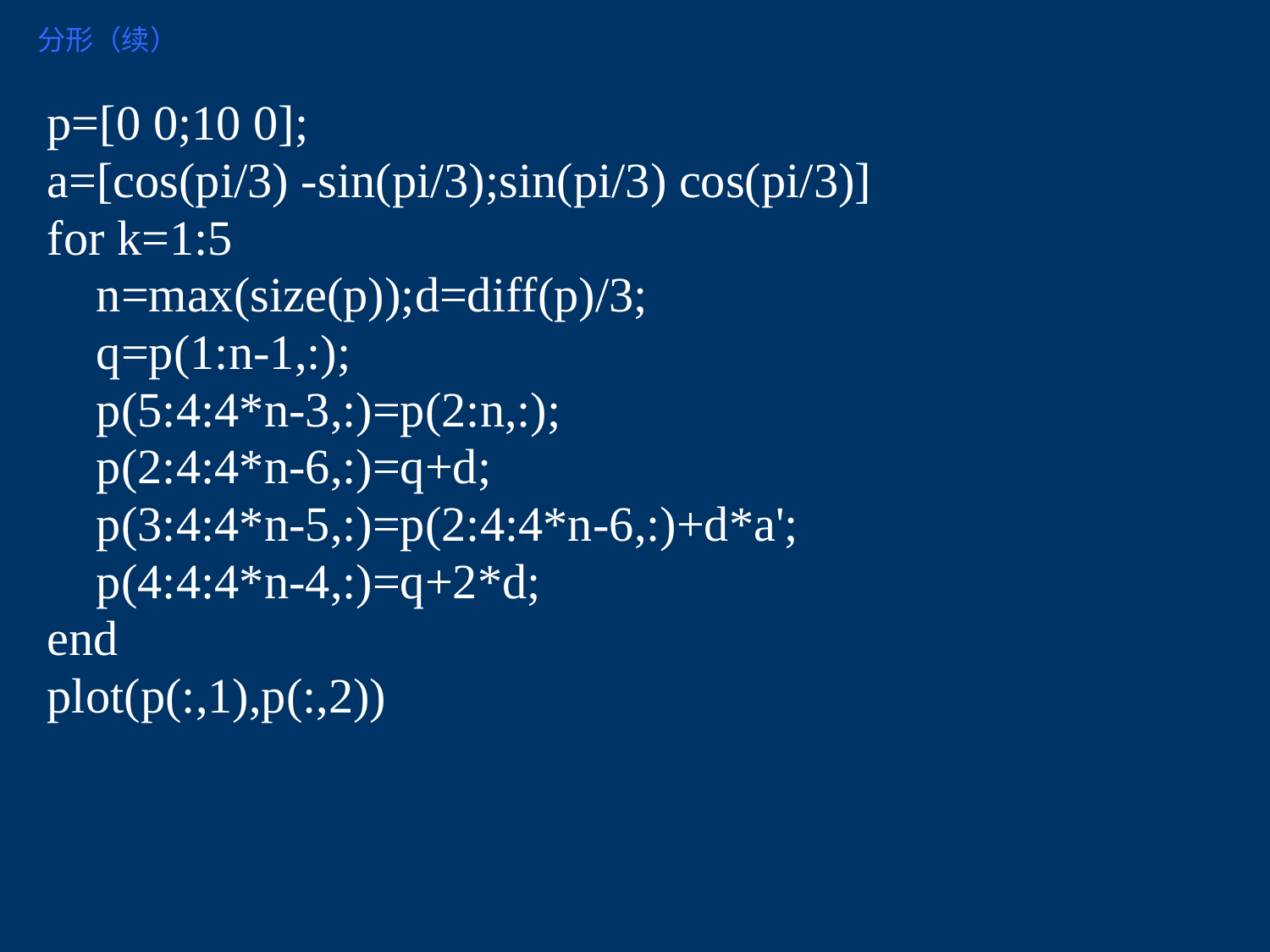

分形（续）
p=[0 0;10 0];
a=[cos(pi/3) -sin(pi/3);sin(pi/3) cos(pi/3)]
for k=1:5
    n=max(size(p));d=diff(p)/3;
    q=p(1:n-1,:);
    p(5:4:4*n-3,:)=p(2:n,:);
    p(2:4:4*n-6,:)=q+d;
    p(3:4:4*n-5,:)=p(2:4:4*n-6,:)+d*a';
    p(4:4:4*n-4,:)=q+2*d;
end
plot(p(:,1),p(:,2))